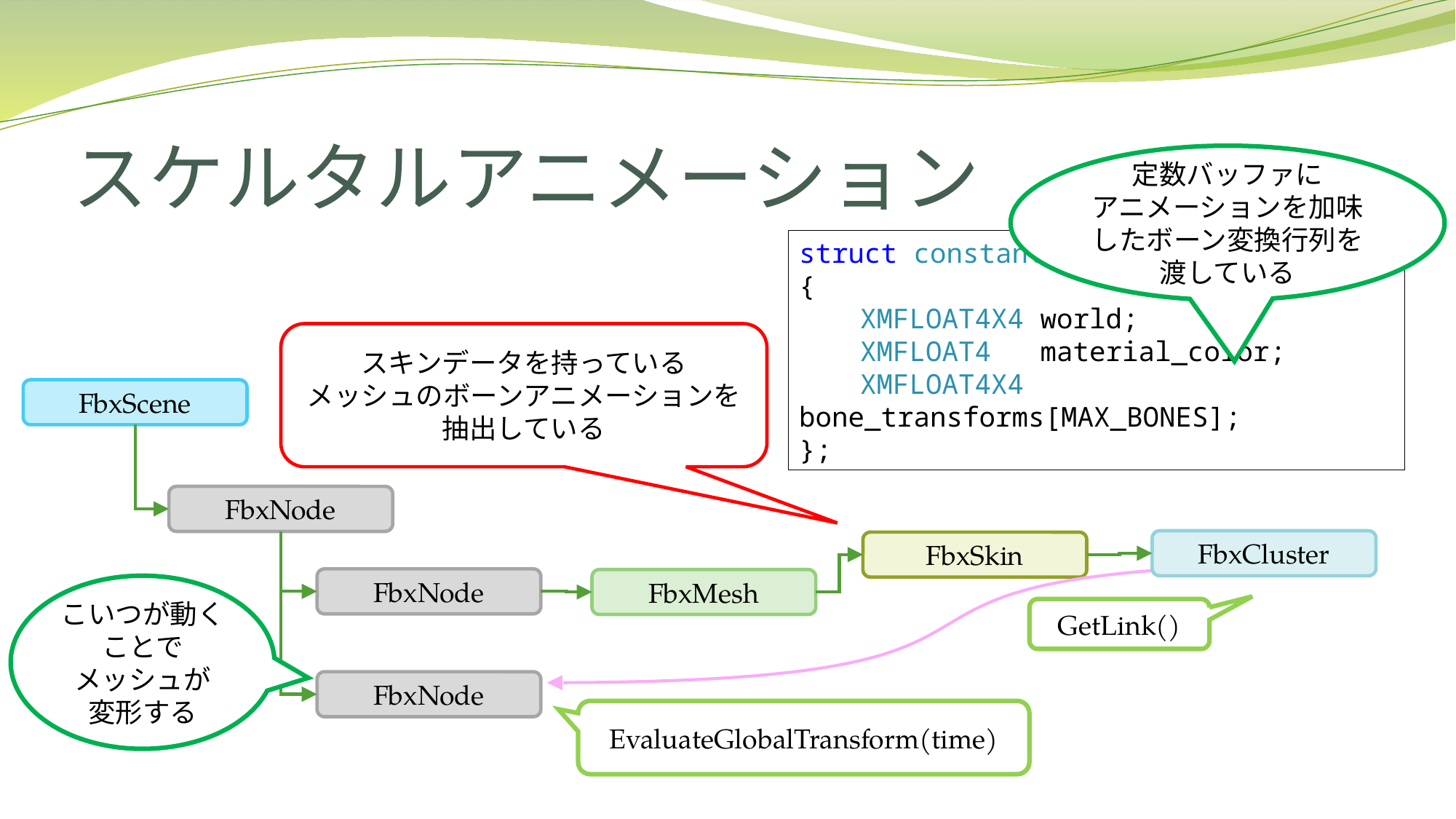

# スケルタルアニメーション
定数バッファに
アニメーションを加味したボーン変換行列を
渡している
struct constants
{
　　XMFLOAT4X4 world;
　　XMFLOAT4   material_color;
　　XMFLOAT4X4 bone_transforms[MAX_BONES];
};
スキンデータを持っている
メッシュのボーンアニメーションを
抽出している
FbxScene
FbxNode
FbxCluster
FbxSkin
FbxNode
FbxMesh
こいつが動く
ことで
メッシュが
変形する
GetLink()
FbxNode
EvaluateGlobalTransform(time)